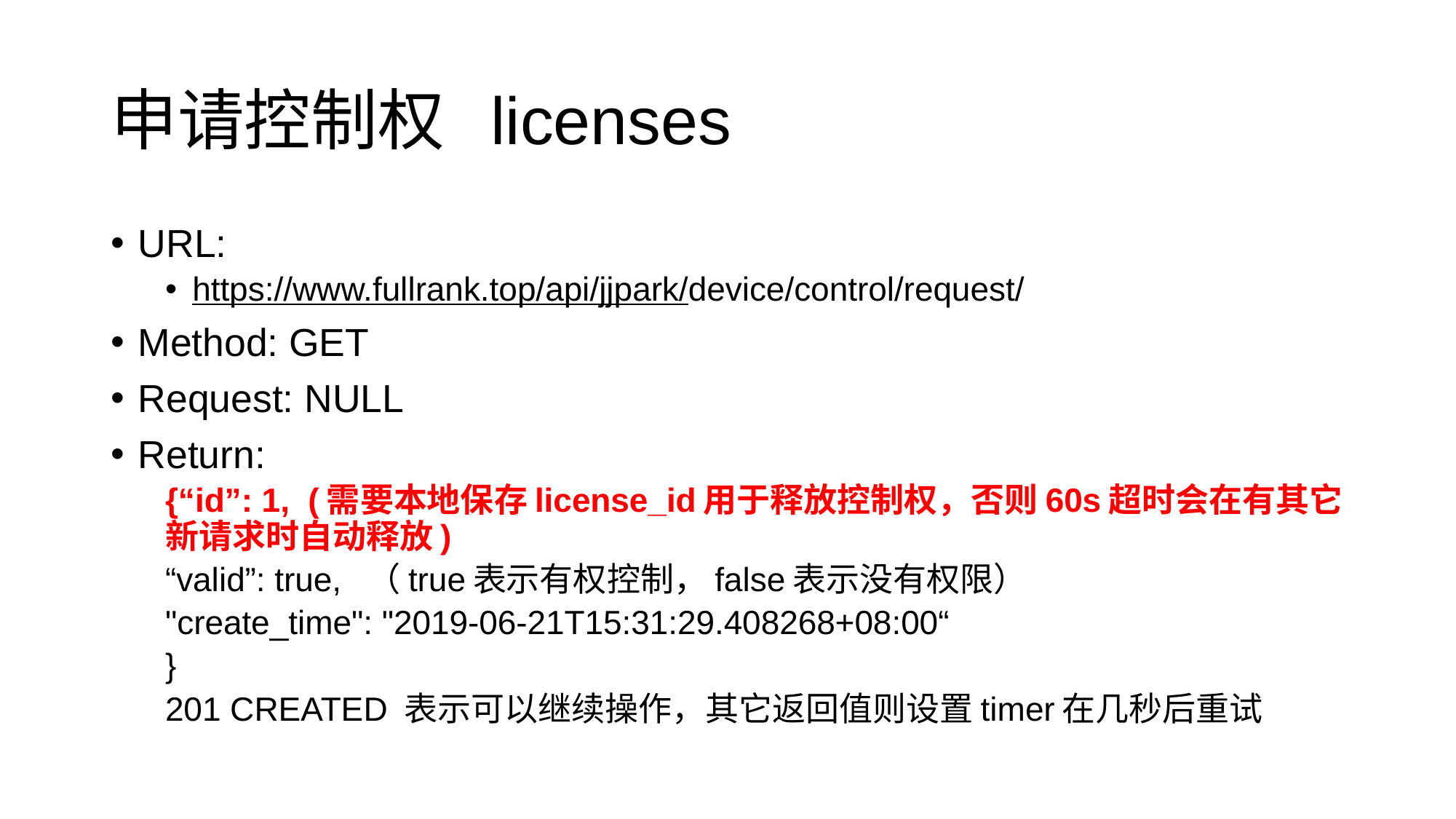

# 申请控制权  licenses
URL:
https://www.fullrank.top/api/jjpark/device/control/request/
Method: GET
Request: NULL
Return:
{“id”: 1,  (需要本地保存license_id用于释放控制权，否则60s超时会在有其它新请求时自动释放)
“valid”: true,  （true表示有权控制，false表示没有权限）
"create_time": "2019-06-21T15:31:29.408268+08:00“
}
201 CREATED 表示可以继续操作，其它返回值则设置timer在几秒后重试